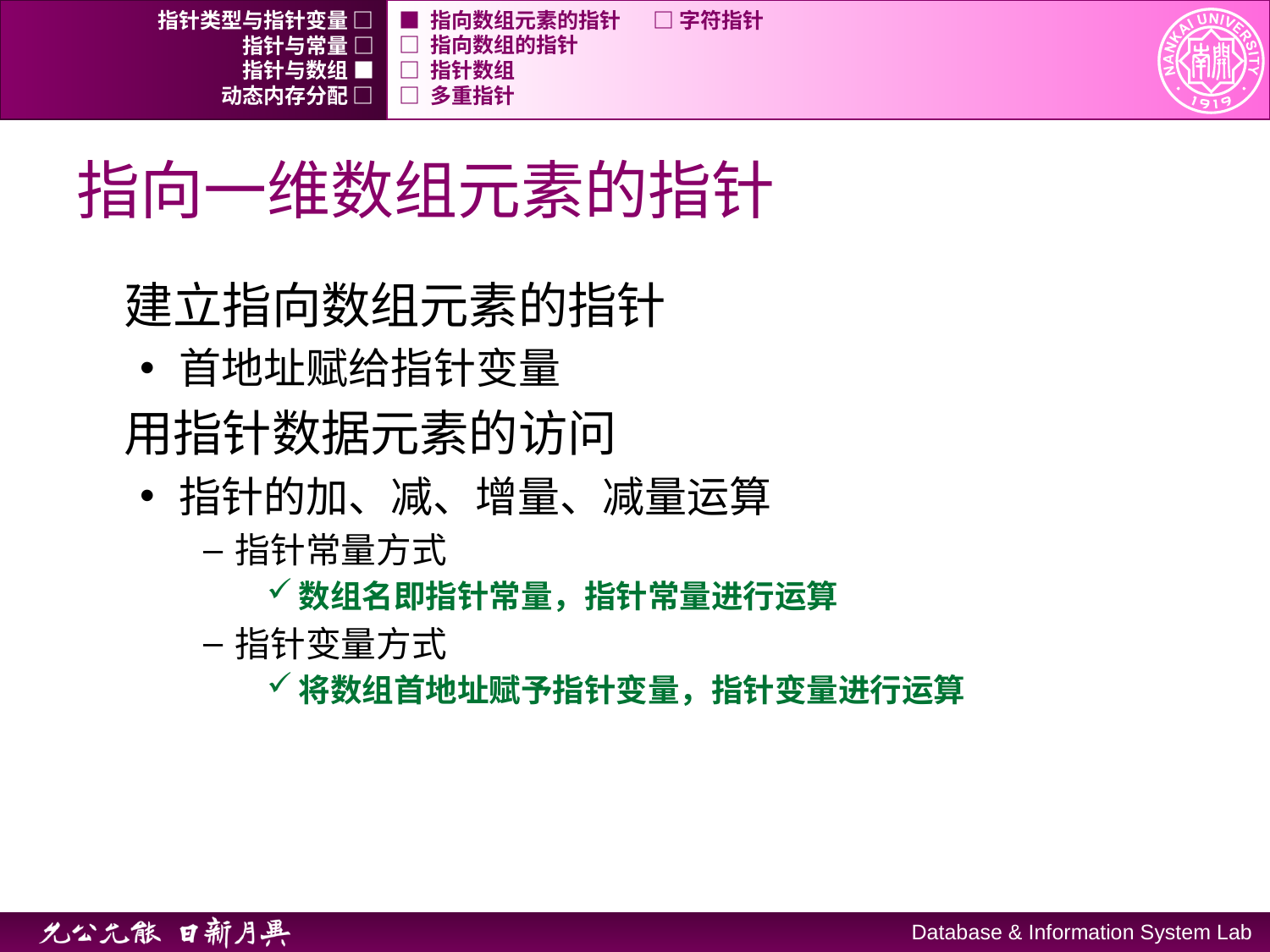

指针类型与指针变量 □
■ 指向数组元素的指针	□ 字符指针
指针与常量 □
□ 指向数组的指针
指针与数组 ■
□ 指针数组
动态内存分配 □
□ 多重指针
# 指向一维数组元素的指针
建立指向数组元素的指针
首地址赋给指针变量
用指针数据元素的访问
指针的加、减、增量、减量运算
指针常量方式
数组名即指针常量，指针常量进行运算
指针变量方式
将数组首地址赋予指针变量，指针变量进行运算